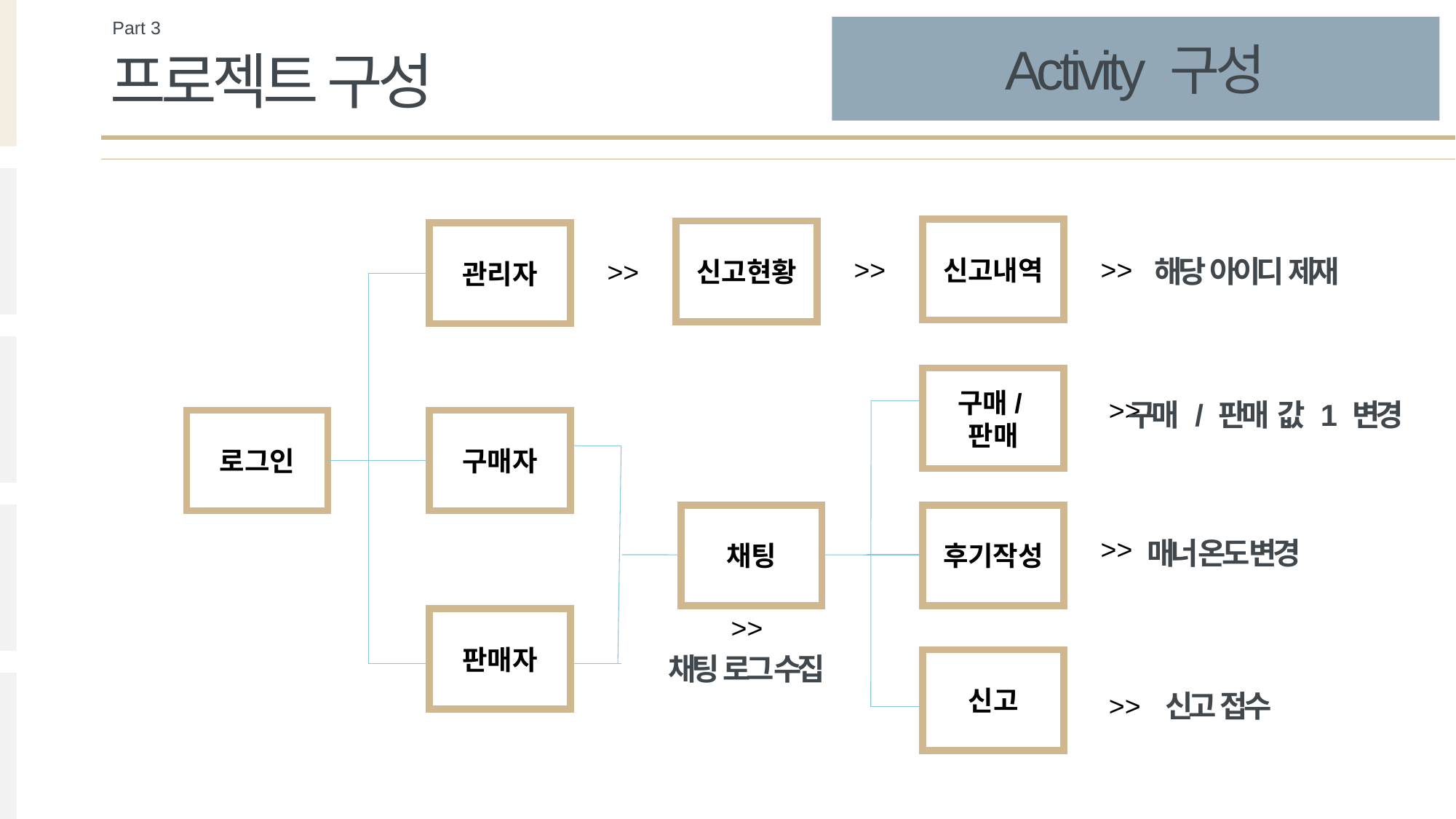

Part 3

Activity 구성
프로젝트 구성
신고내역
신고현황
관리자
>>
>>
해당  아이디  제재
>>
구매/판매
>>
구매  /  판매   값  1  변경
로그인
구매자
채팅
후기작성
>>
매너 온도 변경
>>
판매자
채팅  로그 수집
신고
신고  접수
>>